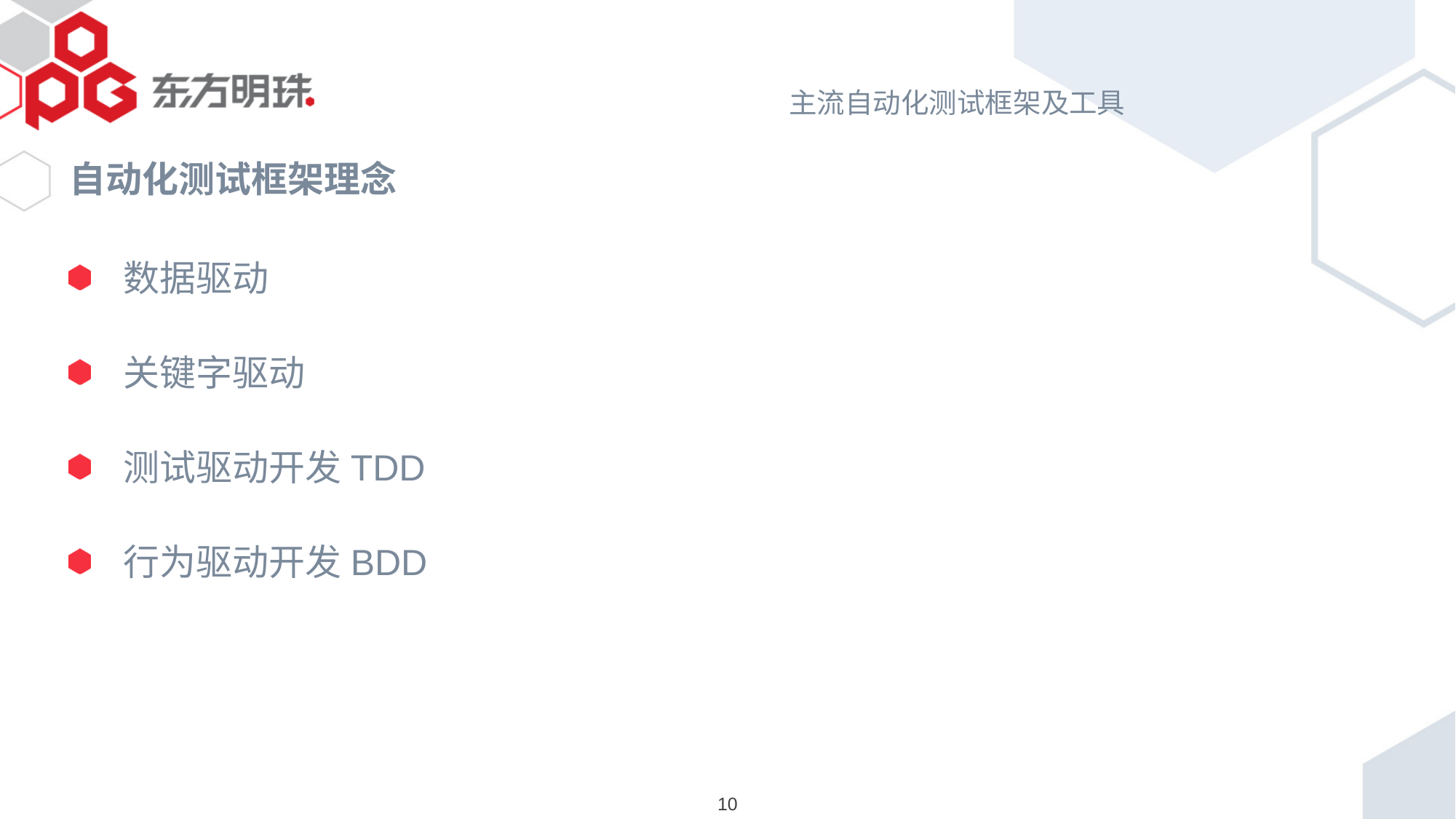

# 主流自动化测试框架及工具
自动化测试框架理念
数据驱动
关键字驱动
测试驱动开发TDD
行为驱动开发BDD
10